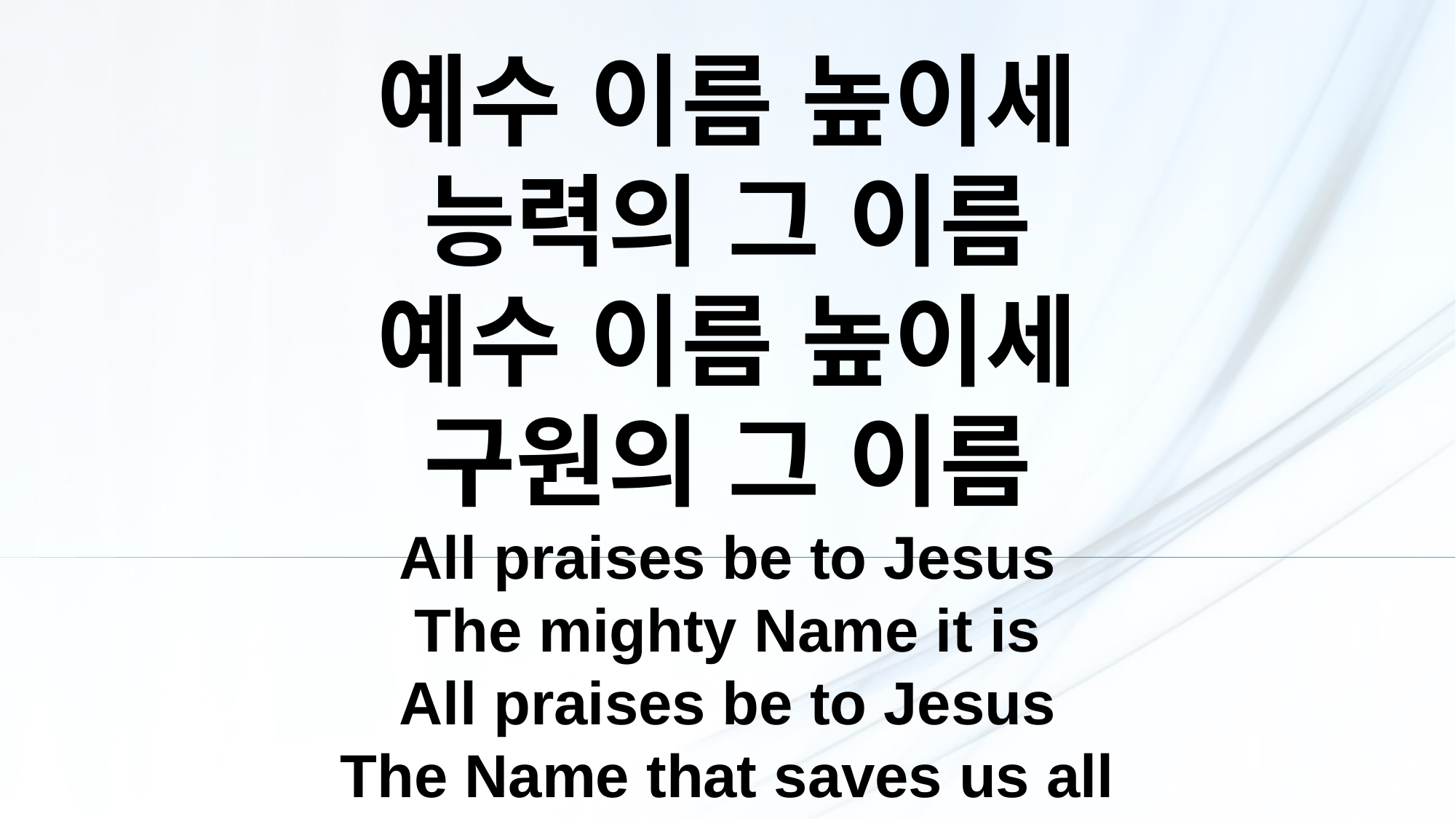

# 예수 이름 높이세 능력의 그 이름 예수 이름 높이세 구원의 그 이름 All praises be to Jesus The mighty Name it is All praises be to Jesus The Name that saves us all